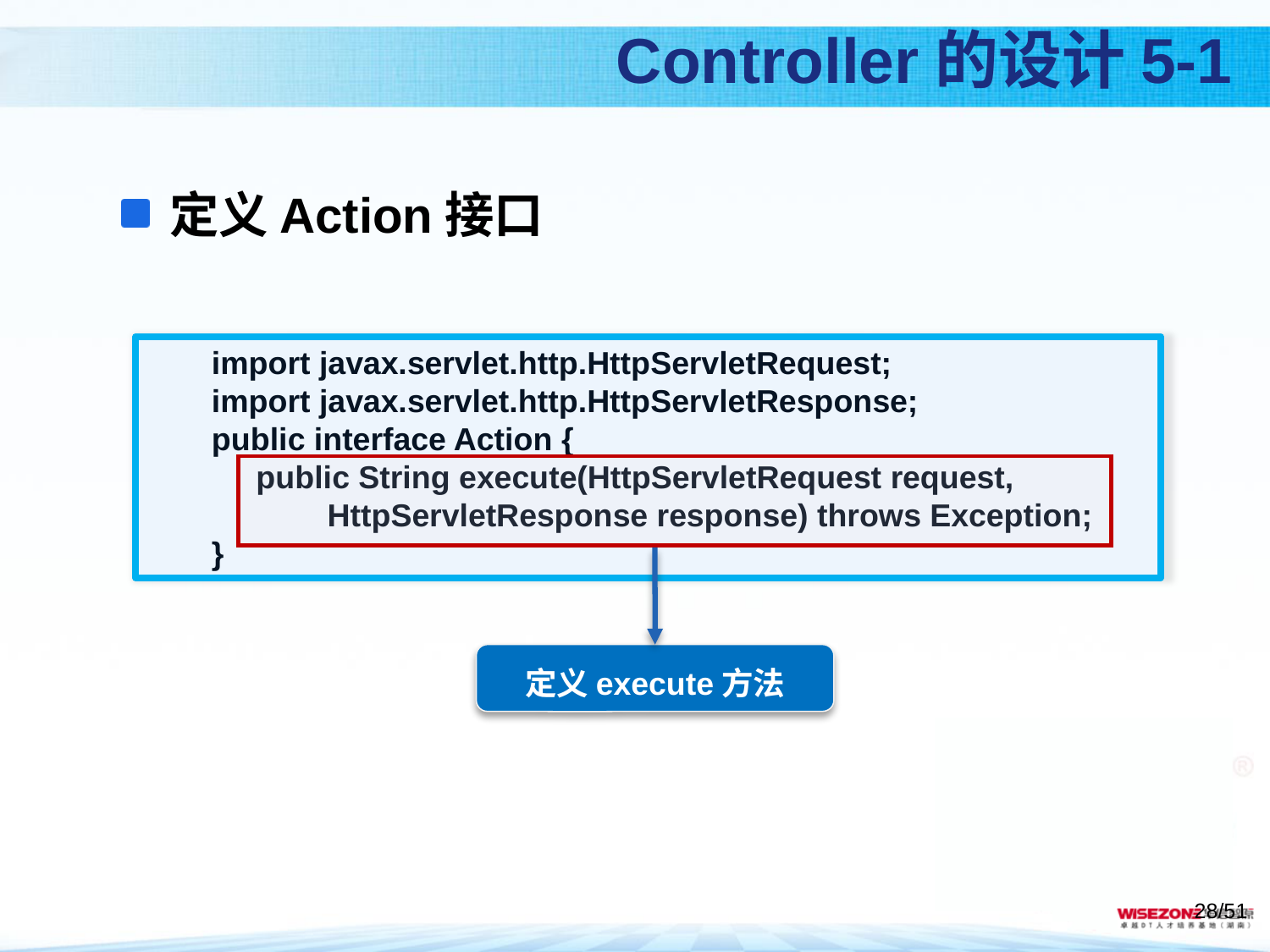

# Controller的设计5-1
定义Action接口

import javax.servlet.http.HttpServletRequest;
import javax.servlet.http.HttpServletResponse;
public interface Action {
     public String execute(HttpServletRequest request,
             HttpServletResponse response) throws Exception;
}

定义execute方法
28/51